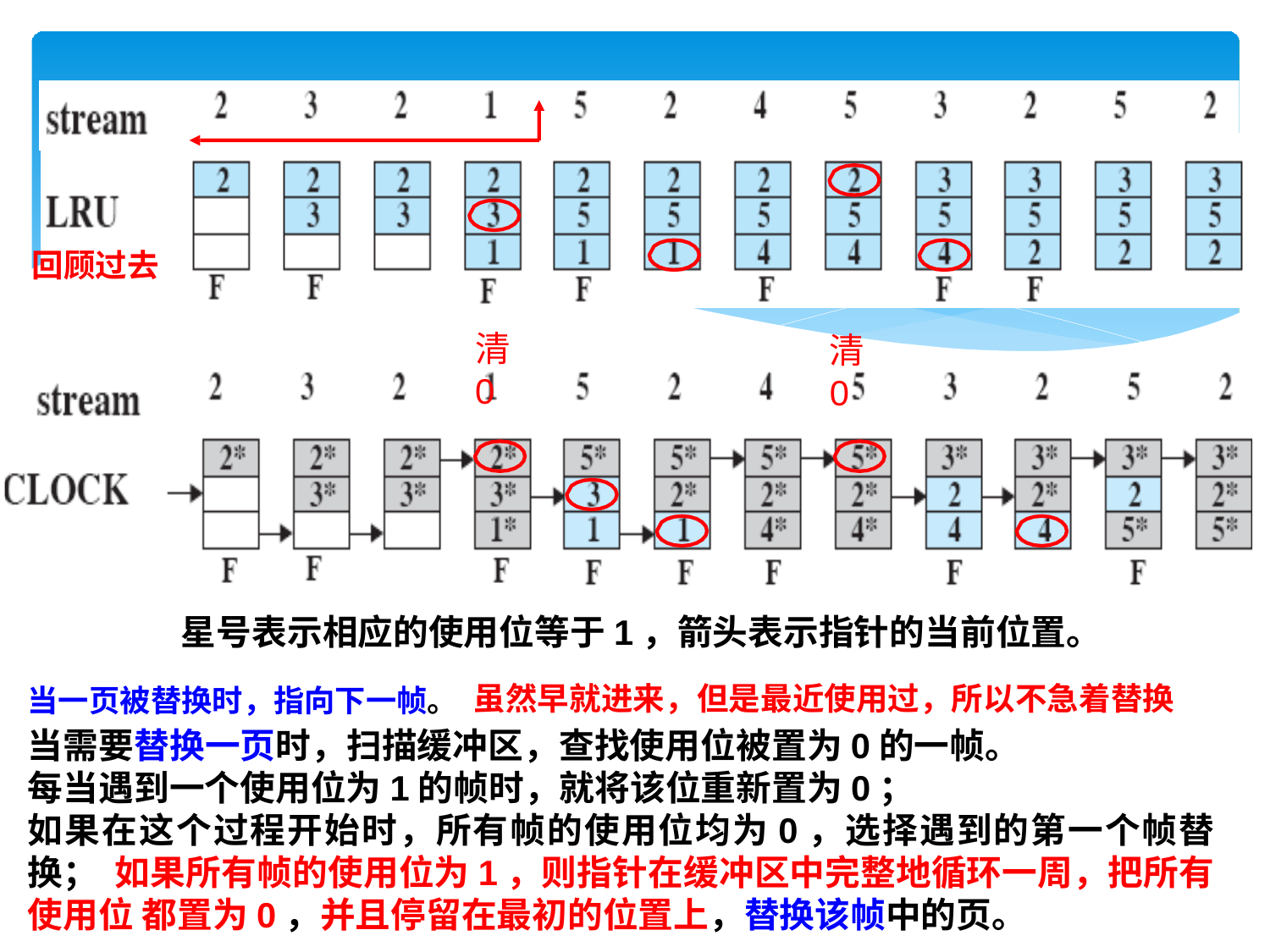

回顾过去
清0
清0

星号表示相应的使用位等于1，箭头表示指针的当前位置。
当一页被替换时，指向下一帧。 虽然早就进来，但是最近使用过，所以不急着替换
当需要替换一页时，扫描缓冲区，查找使用位被置为0的一帧。
每当遇到一个使用位为1的帧时，就将该位重新置为0；
如果在这个过程开始时，所有帧的使用位均为0，选择遇到的第一个帧替换；  如果所有帧的使用位为1，则指针在缓冲区中完整地循环一周，把所有使用位 都置为0，并且停留在最初的位置上，替换该帧中的页。